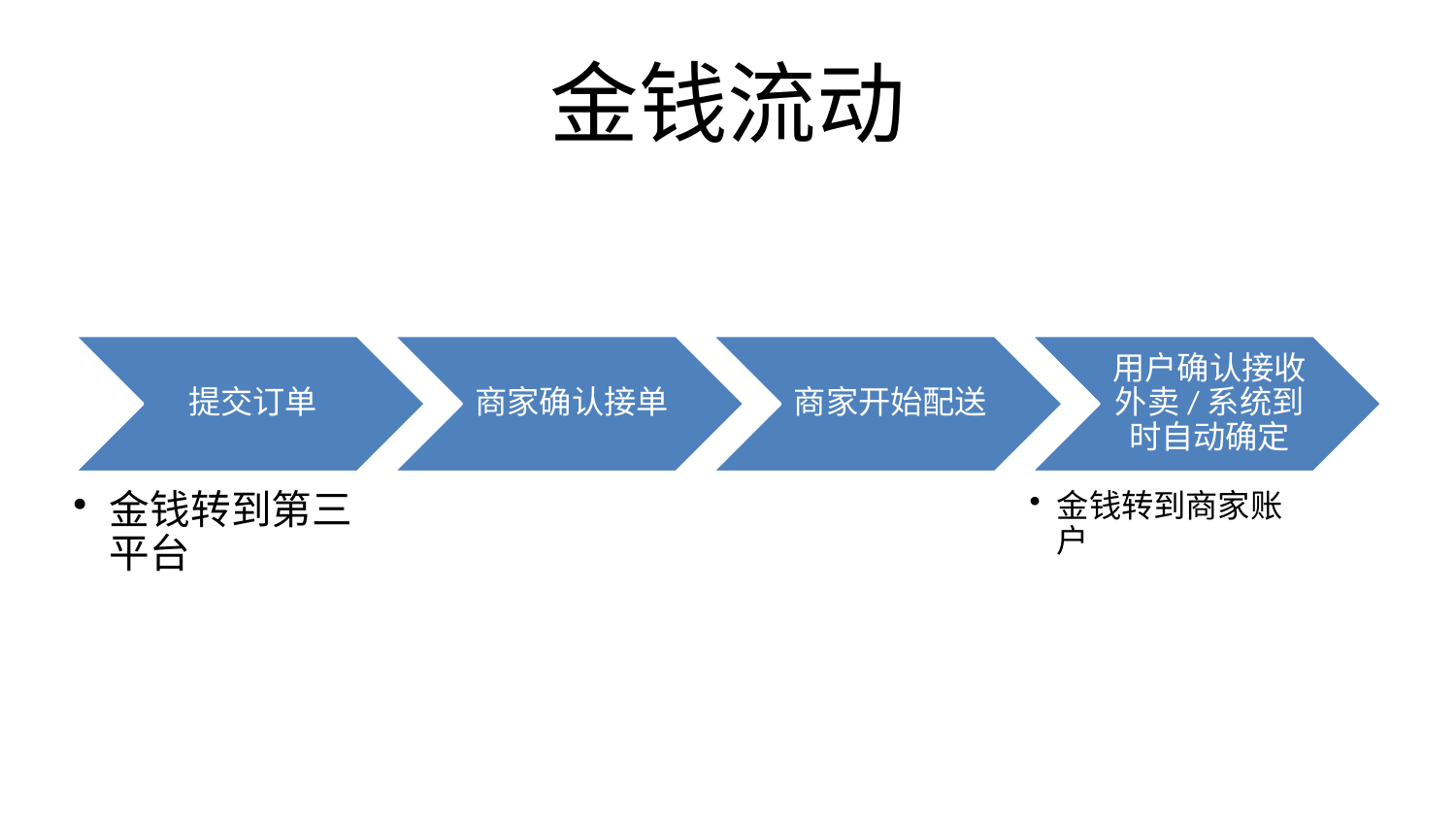

# 金钱流动
提交订单
金钱转到第三平台
商家确认接单
商家开始配送
用户确认接收外卖/系统到时自动确定
金钱转到商家账户